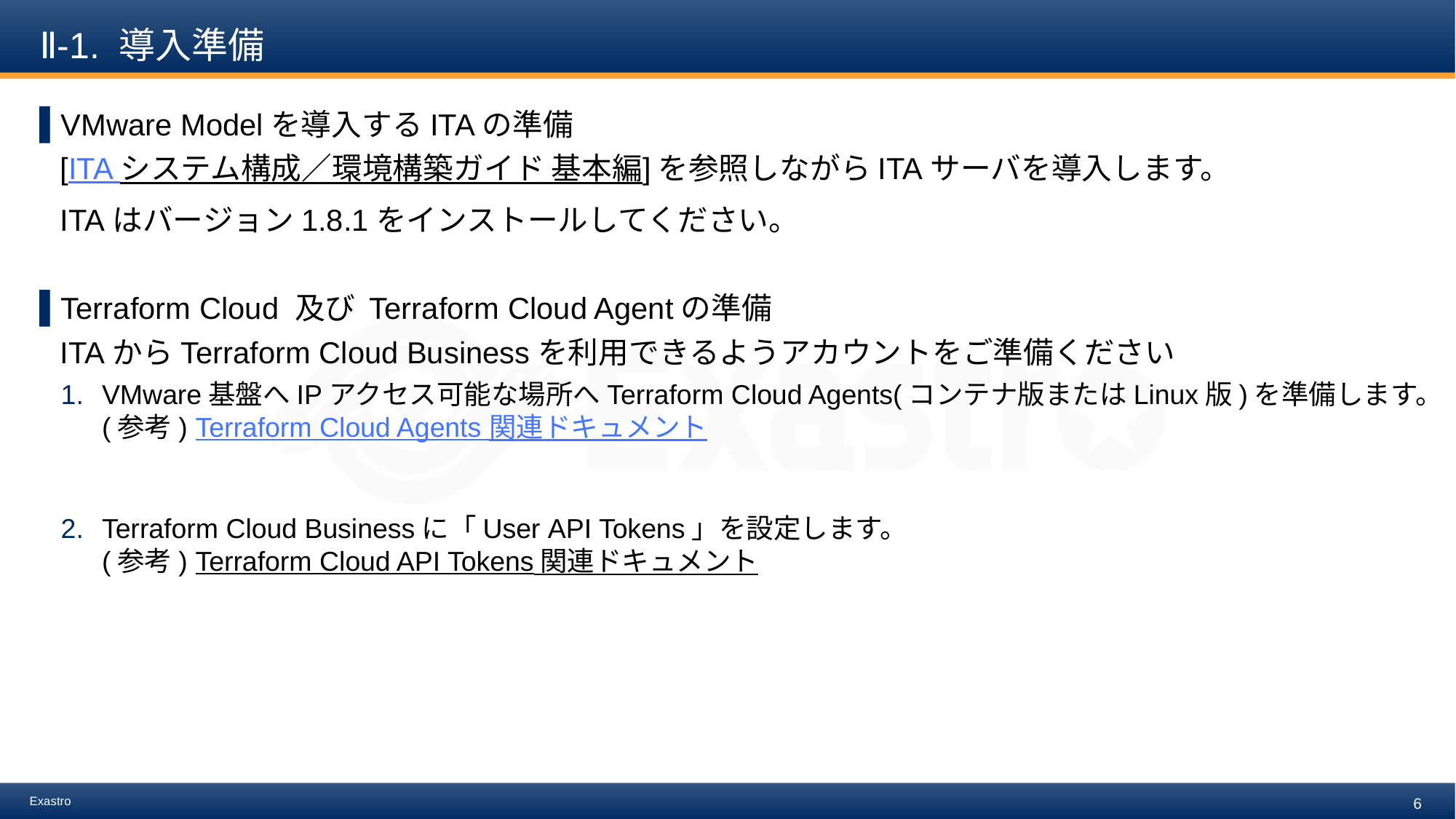

# Ⅱ-1. 導入準備
VMware Modelを導入するITAの準備
[ITA システム構成／環境構築ガイド 基本編]を参照しながらITAサーバを導入します。
ITAはバージョン1.8.1をインストールしてください。

Terraform Cloud 及び Terraform Cloud Agentの準備
ITAからTerraform Cloud Businessを利用できるようアカウントをご準備ください
VMware基盤へIPアクセス可能な場所へTerraform Cloud Agents(コンテナ版またはLinux版)を準備します。
(参考) Terraform Cloud Agents 関連ドキュメント

Terraform Cloud Businessに「User API Tokens」を設定します。
(参考) Terraform Cloud API Tokens 関連ドキュメント